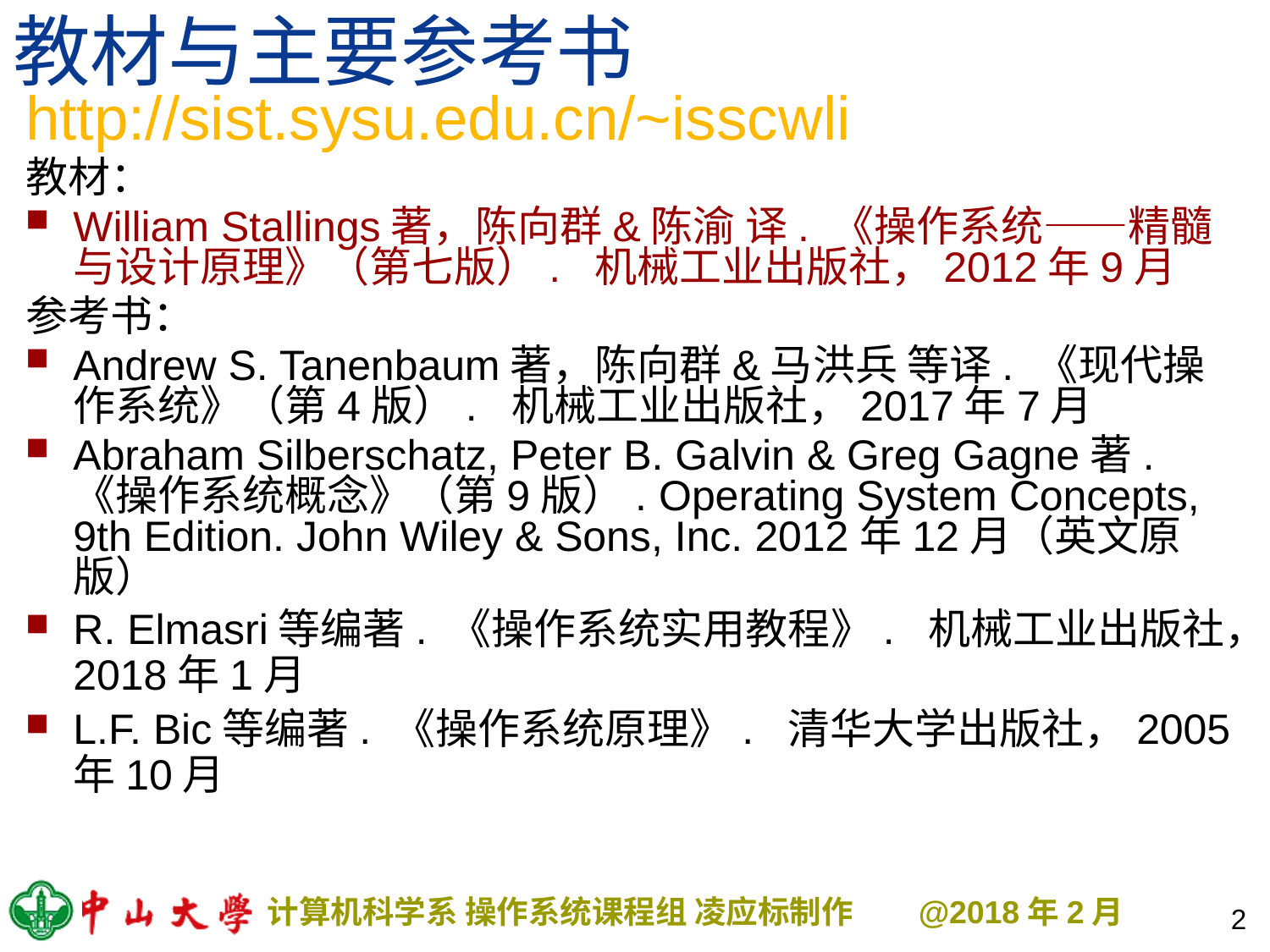

# 教材与主要参考书
http://sist.sysu.edu.cn/~isscwli
教材：
William Stallings著，陈向群&陈渝 译. 《操作系统——精髓与设计原理》（第七版）.  机械工业出版社，2012年9月
参考书：
Andrew S. Tanenbaum著，陈向群&马洪兵 等译. 《现代操作系统》（第4版）.  机械工业出版社，2017年7月
Abraham Silberschatz, Peter B. Galvin & Greg Gagne著. 《操作系统概念》（第9版）. Operating System Concepts, 9th Edition. John Wiley & Sons, Inc. 2012年12月（英文原版）
R. Elmasri等编著. 《操作系统实用教程》.  机械工业出版社，2018年1月
L.F. Bic等编著. 《操作系统原理》.  清华大学出版社，2005年10月

2